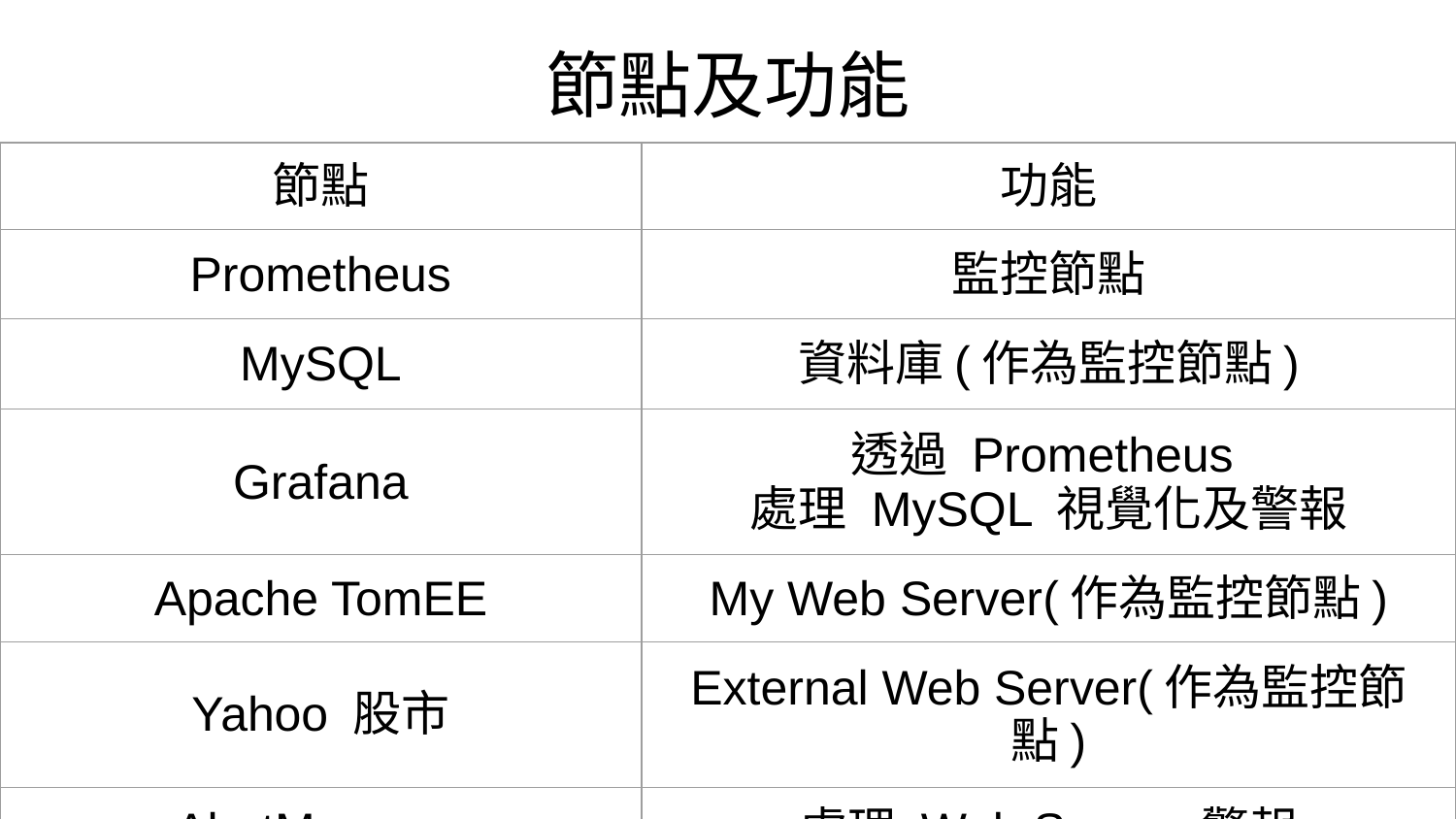

節點及功能
| 節點 | 功能 |
| --- | --- |
| Prometheus | 監控節點 |
| MySQL | 資料庫(作為監控節點) |
| Grafana | 透過 Prometheus 處理 MySQL 視覺化及警報 |
| Apache TomEE | My Web Server(作為監控節點) |
| Yahoo 股市 | External Web Server(作為監控節點) |
| AlertManager | 處理 Web Server 警報 |